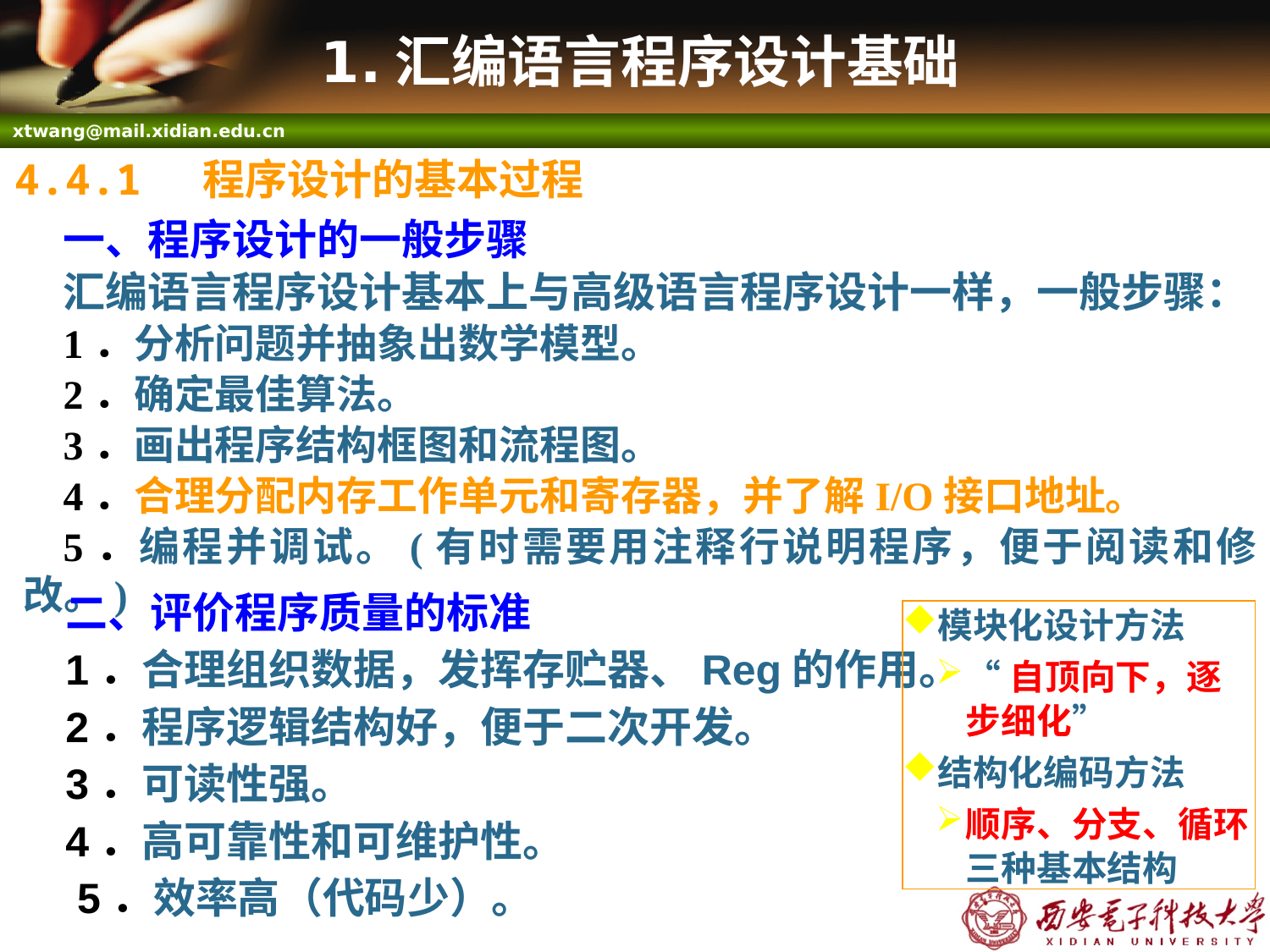

# 1.汇编语言程序设计基础
4.4.1  程序设计的基本过程
一、程序设计的一般步骤
汇编语言程序设计基本上与高级语言程序设计一样，一般步骤：
1．分析问题并抽象出数学模型。
2．确定最佳算法。
3．画出程序结构框图和流程图。
4．合理分配内存工作单元和寄存器，并了解I/O接口地址。
5．编程并调试。(有时需要用注释行说明程序，便于阅读和修改。)
二、评价程序质量的标准
1．合理组织数据，发挥存贮器、Reg的作用。
2．程序逻辑结构好，便于二次开发。
3．可读性强。
4．高可靠性和可维护性。
 5．效率高（代码少）。
模块化设计方法
“自顶向下，逐步细化”
结构化编码方法
顺序、分支、循环三种基本结构